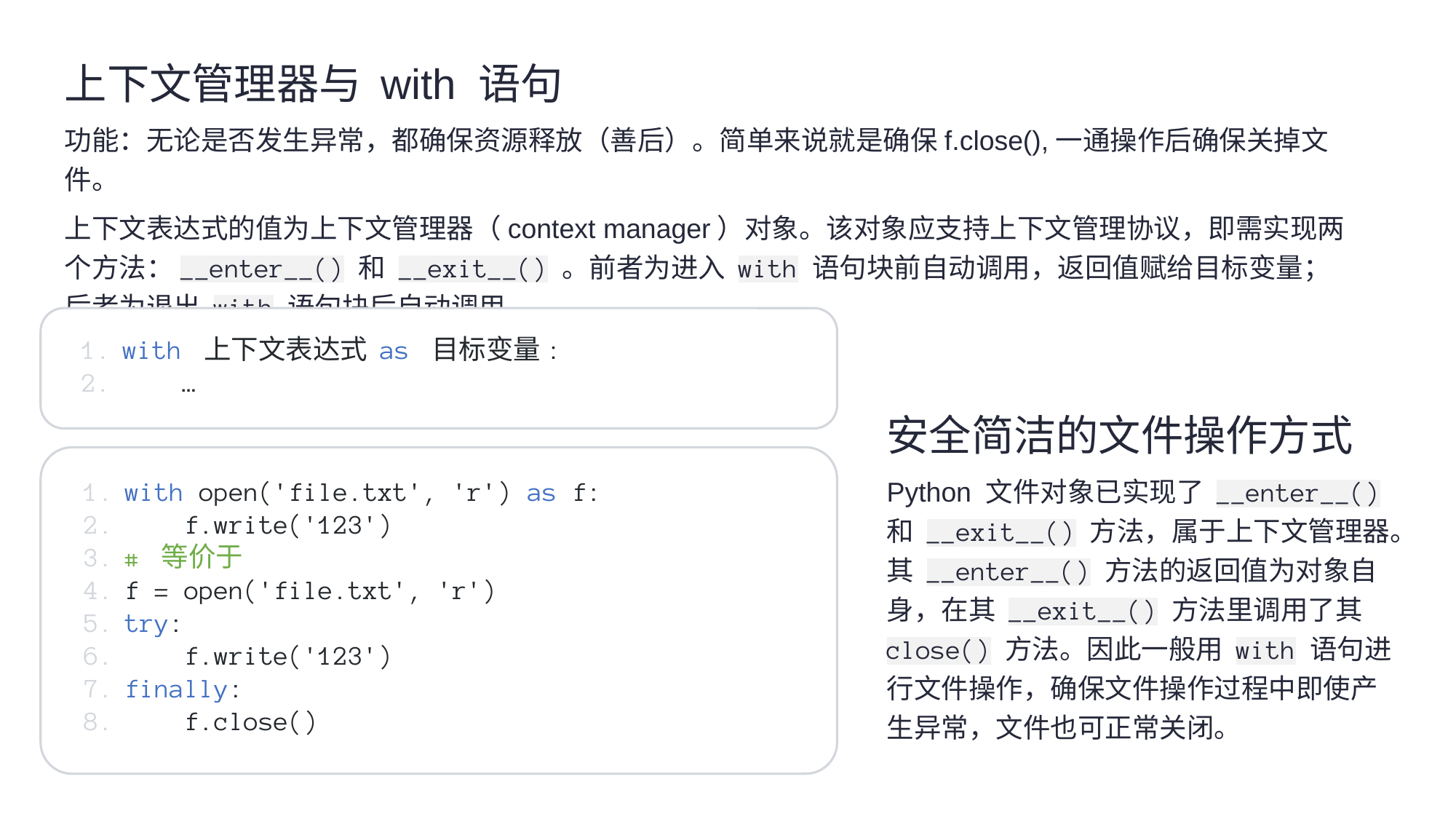

上下文管理器与 with 语句
功能：无论是否发生异常，都确保资源释放（善后）。简单来说就是确保f.close(),一通操作后确保关掉文件。
上下文表达式的值为上下文管理器（context manager）对象。该对象应支持上下文管理协议，即需实现两个方法：__enter__() 和 __exit__() 。前者为进入 with 语句块前自动调用，返回值赋给目标变量；后者为退出 with 语句块后自动调用。
with 上下文表达式 as 目标变量:
    …

安全简洁的文件操作方式
Python 文件对象已实现了 __enter__() 和 __exit__() 方法，属于上下文管理器。其 __enter__() 方法的返回值为对象自身，在其 __exit__() 方法里调用了其 close() 方法。因此一般用 with 语句进行文件操作，确保文件操作过程中即使产生异常，文件也可正常关闭。
with open('file.txt', 'r') as f:
    f.write('123')
# 等价于
f = open('file.txt', 'r')
try:
    f.write('123')
finally:
    f.close()